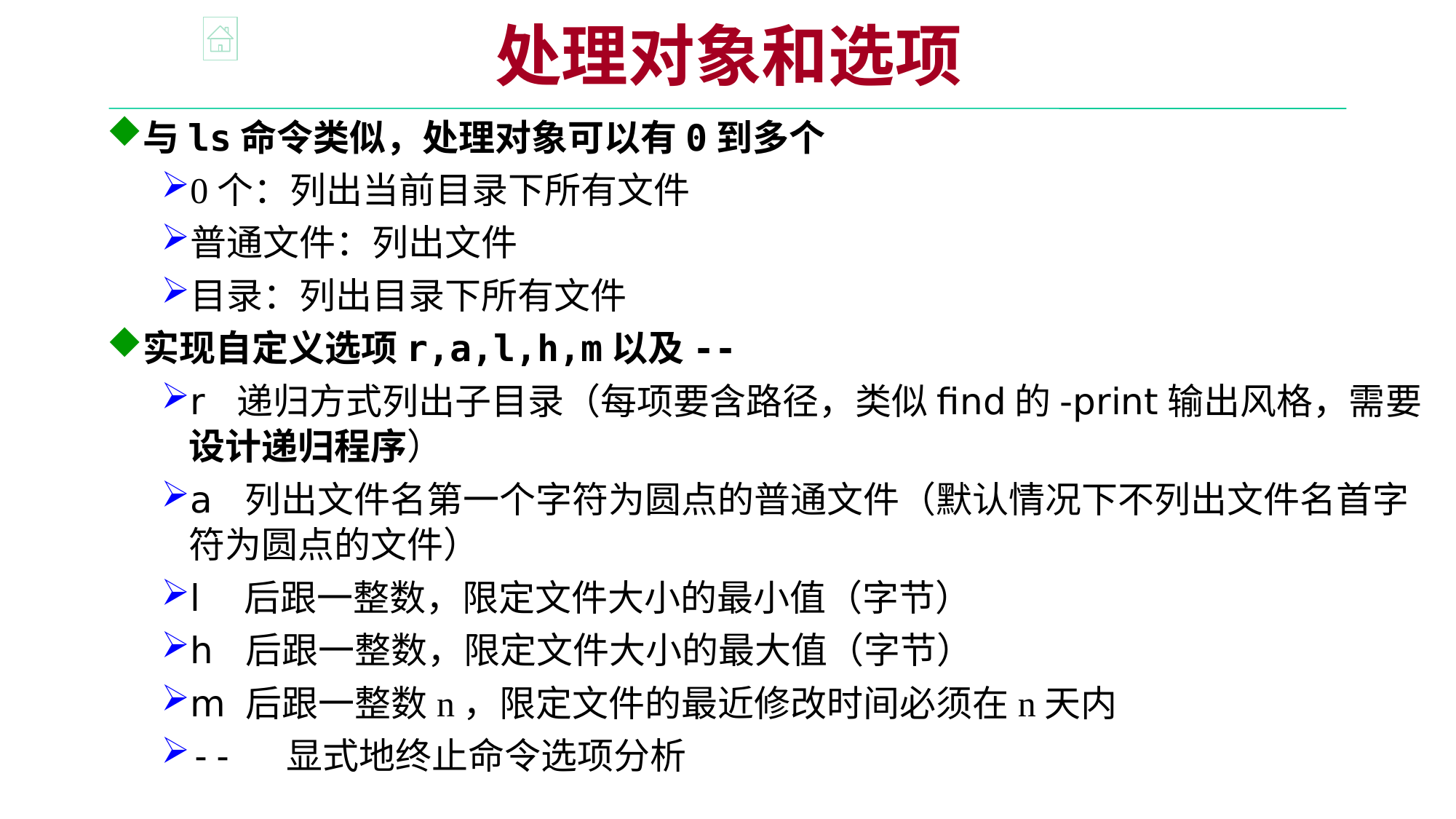

处理对象和选项

与ls命令类似，处理对象可以有0到多个
0个：列出当前目录下所有文件
普通文件：列出文件
目录：列出目录下所有文件
实现自定义选项r,a,l,h,m以及--
r  递归方式列出子目录（每项要含路径，类似find的-print输出风格，需要设计递归程序）
a  列出文件名第一个字符为圆点的普通文件（默认情况下不列出文件名首字符为圆点的文件）
l   后跟一整数，限定文件大小的最小值（字节）
h  后跟一整数，限定文件大小的最大值（字节）
m 后跟一整数n，限定文件的最近修改时间必须在n天内
--  显式地终止命令选项分析